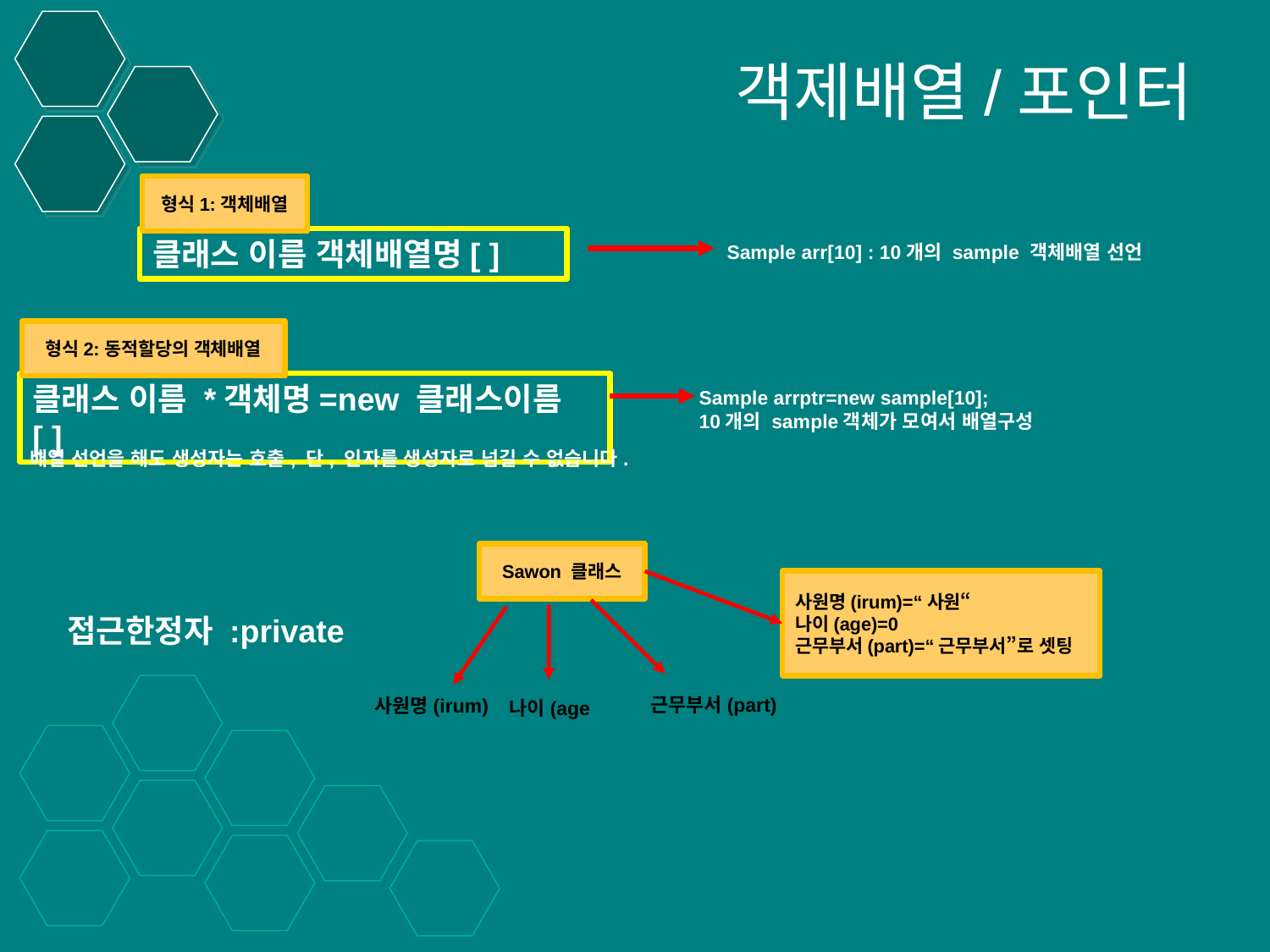

객제배열/포인터
형식1:객체배열
클래스 이름 객체배열명[ ]
Sawon 클래스
사원명(irum)=“사원“
나이(age)=0
근무부서(part)=“근무부서”로 셋팅
Sample arr[10] : 10개의 sample 객체배열 선언
Sample arrptr=new sample[10];
10개의 sample객체가 모여서 배열구성
배열 선언을 해도 생성자는 호출, 단, 인자를 생성자로 넘길 수 없습니다.
형식2:동적할당의 객체배열
클래스 이름 *객체명=new 클래스이름[ ]
접근한정자 :private
근무부서(part)
사원명(irum)
나이(age